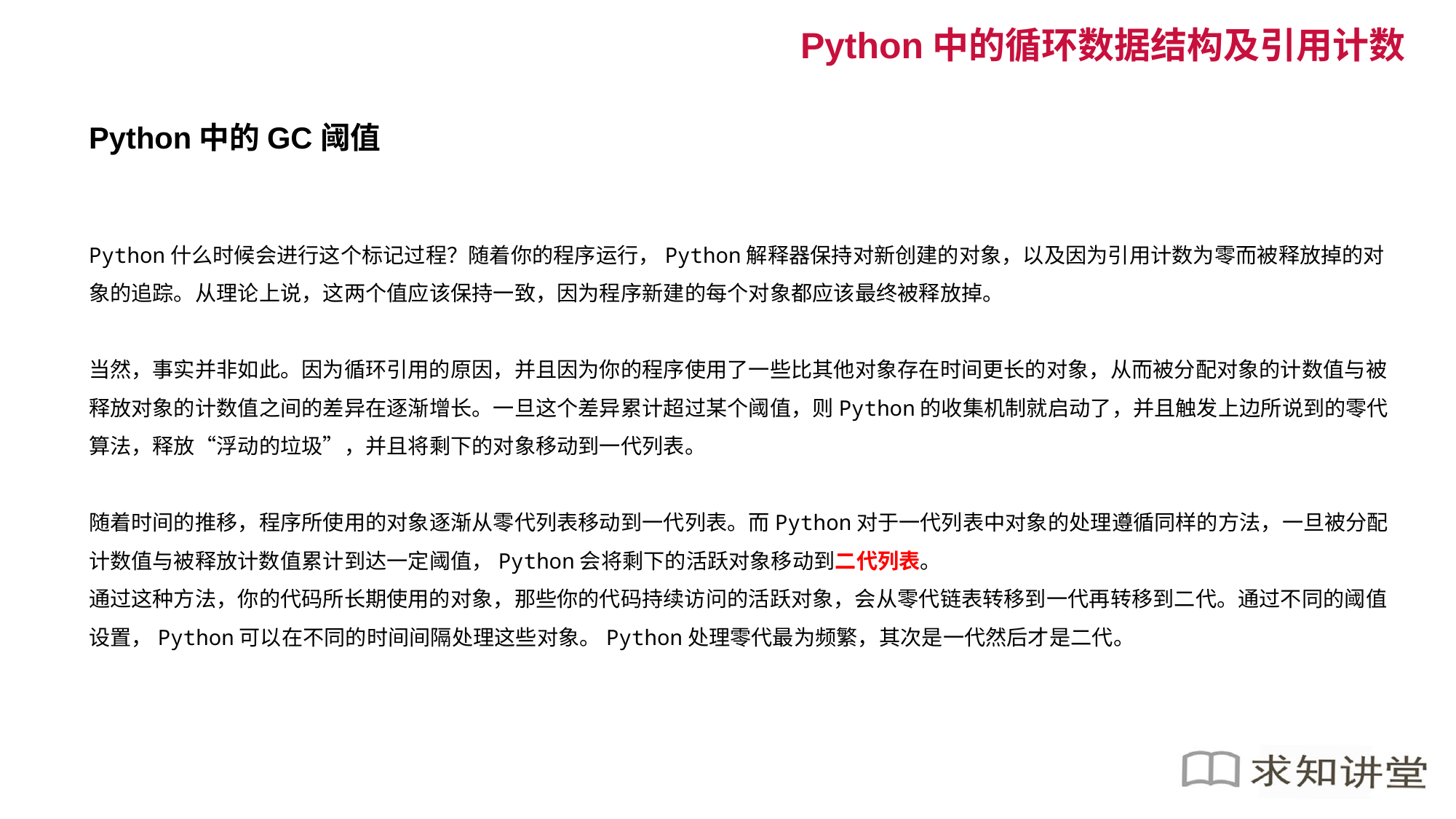

Python中的循环数据结构及引用计数
Python中的GC阈值
Python什么时候会进行这个标记过程？随着你的程序运行，Python解释器保持对新创建的对象，以及因为引用计数为零而被释放掉的对象的追踪。从理论上说，这两个值应该保持一致，因为程序新建的每个对象都应该最终被释放掉。

当然，事实并非如此。因为循环引用的原因，并且因为你的程序使用了一些比其他对象存在时间更长的对象，从而被分配对象的计数值与被释放对象的计数值之间的差异在逐渐增长。一旦这个差异累计超过某个阈值，则Python的收集机制就启动了，并且触发上边所说到的零代算法，释放“浮动的垃圾”，并且将剩下的对象移动到一代列表。

随着时间的推移，程序所使用的对象逐渐从零代列表移动到一代列表。而Python对于一代列表中对象的处理遵循同样的方法，一旦被分配计数值与被释放计数值累计到达一定阈值，Python会将剩下的活跃对象移动到二代列表。
通过这种方法，你的代码所长期使用的对象，那些你的代码持续访问的活跃对象，会从零代链表转移到一代再转移到二代。通过不同的阈值设置，Python可以在不同的时间间隔处理这些对象。Python处理零代最为频繁，其次是一代然后才是二代。